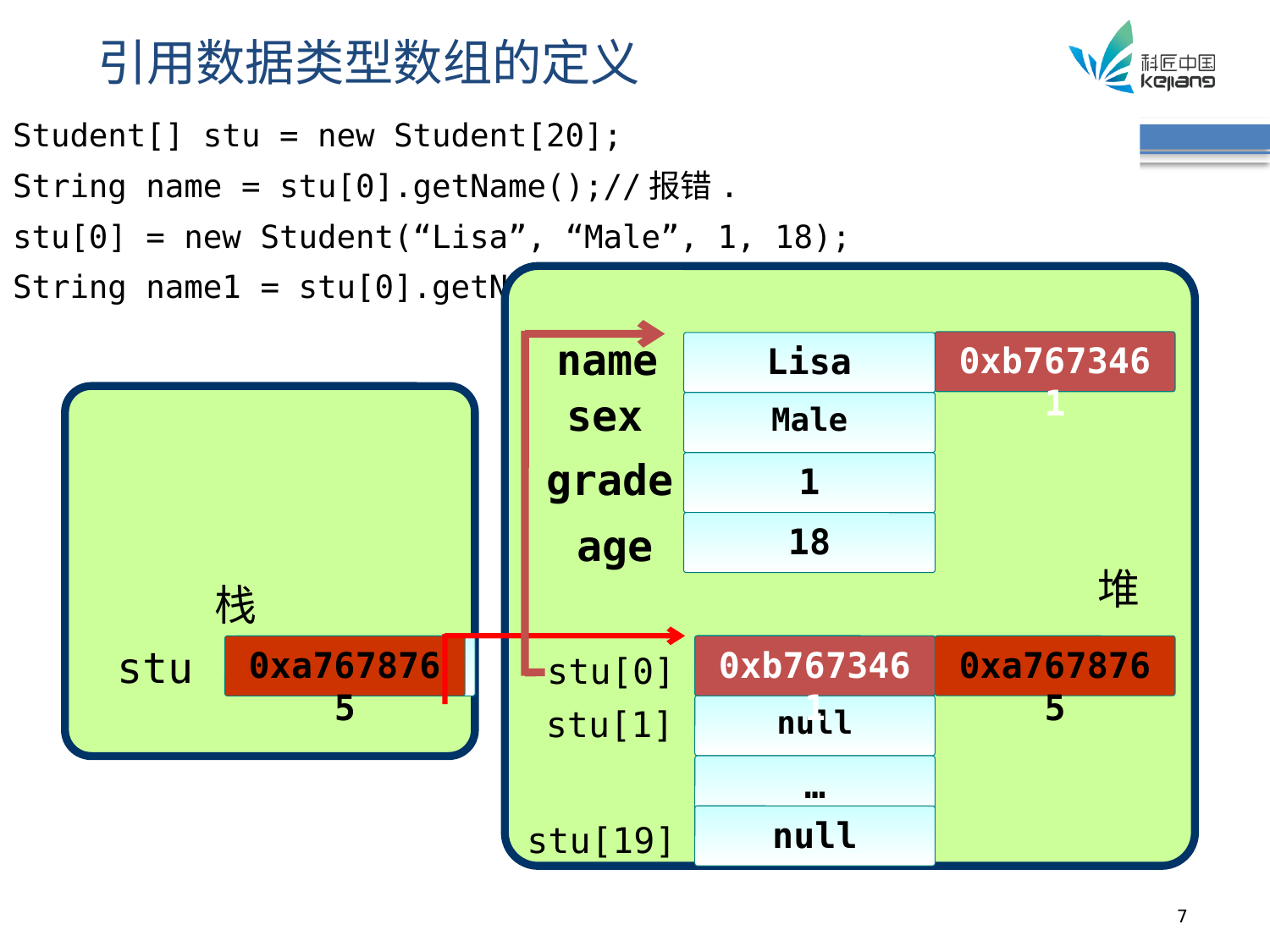

# 引用数据类型数组的定义
Student[] stu = new Student[20];
String name = stu[0].getName();//报错.
stu[0] = new Student(“Lisa”, “Male”, 1, 18);
String name1 = stu[0].getName();//Lisa

name

0xb7673461
Lisa

sex

Male
grade
1
age
18
堆
栈

stu

null
0xb7673461
0xa7678765
0xa7678765
null
stu[0]

null
stu[1]
…
null
stu[19]

7